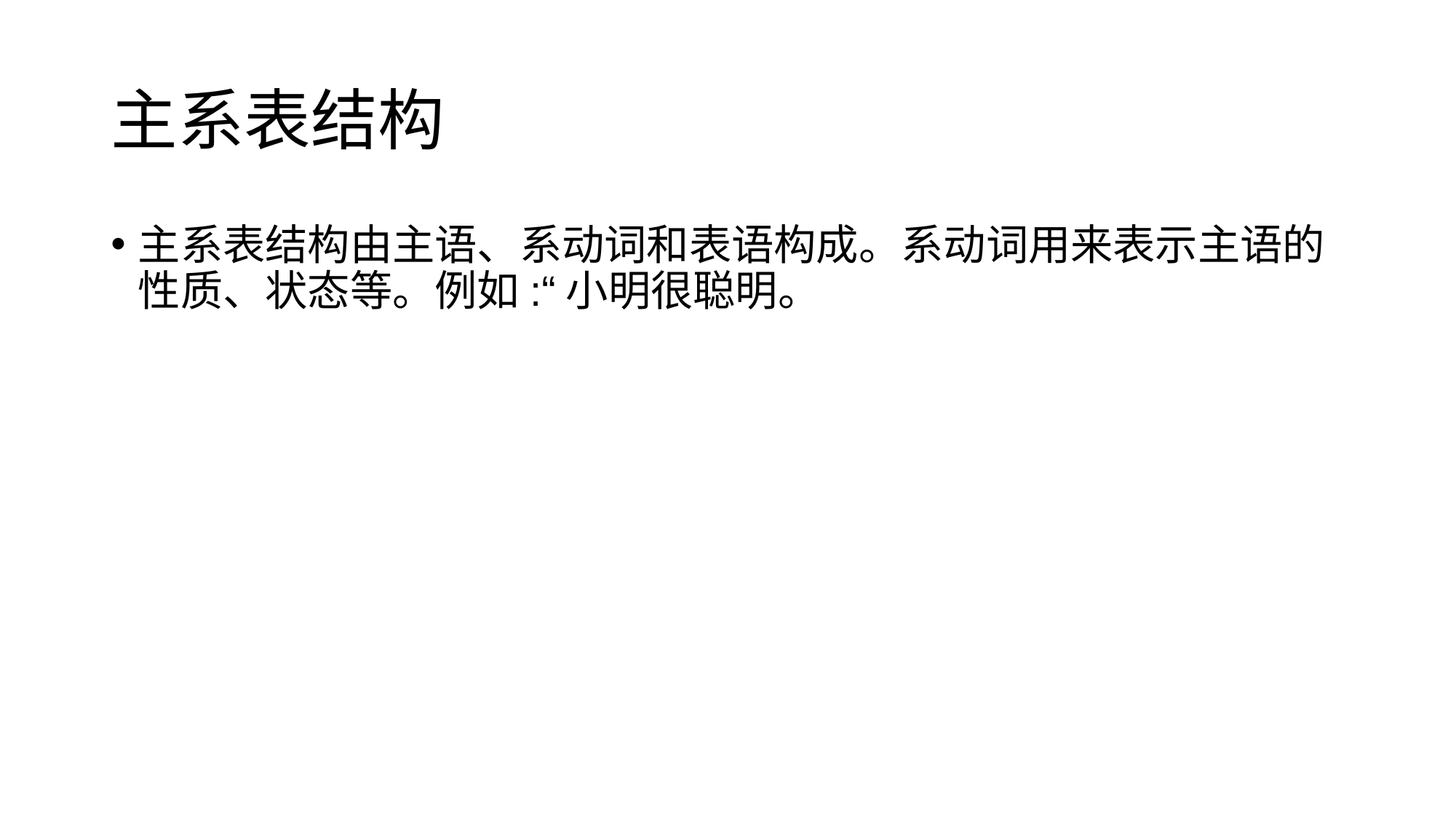

# 主系表结构
主系表结构由主语、系动词和表语构成。系动词用来表示主语的性质、状态等。例如:“小明很聪明。